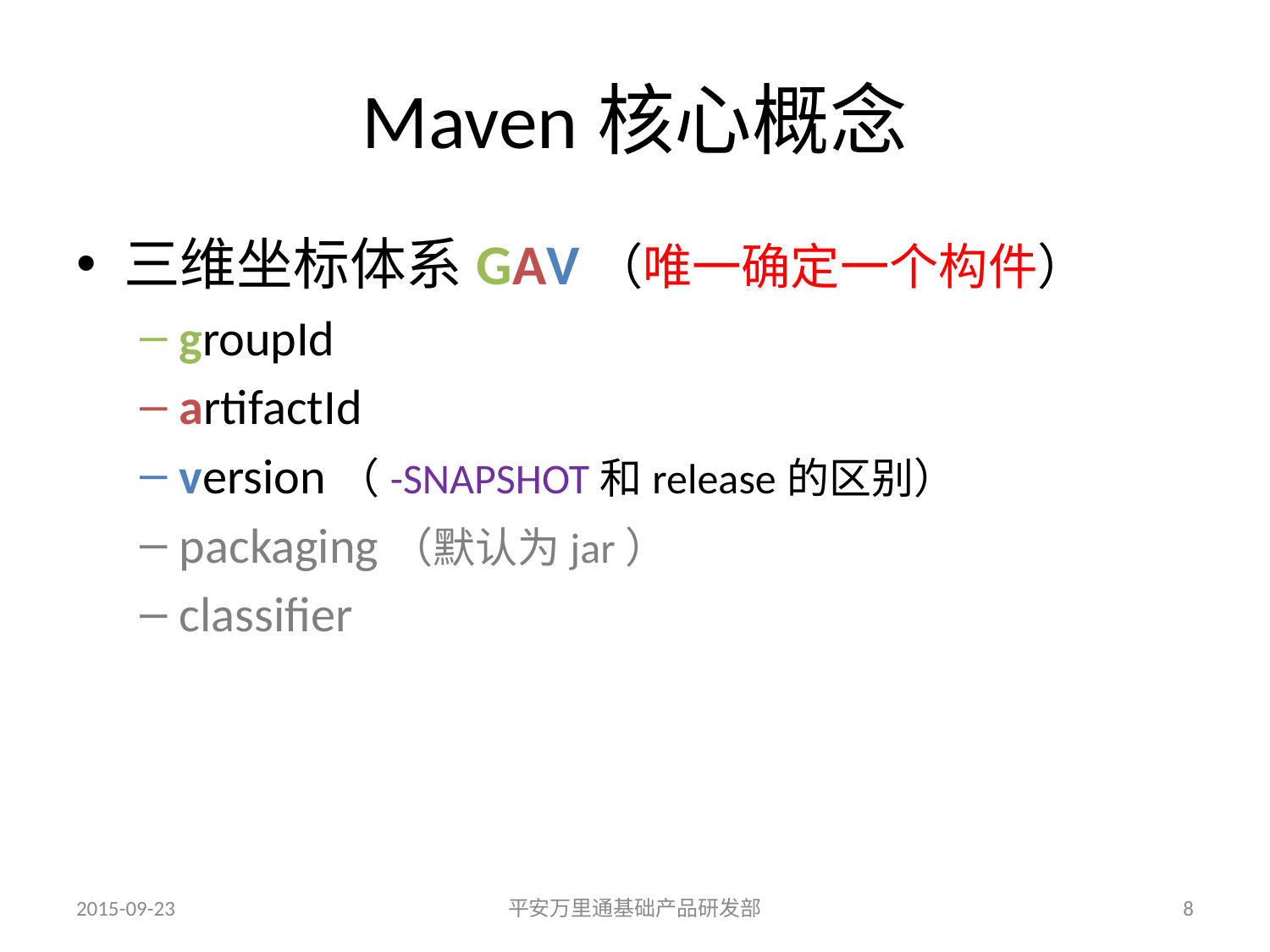

# Maven核心概念
三维坐标体系GAV（唯一确定一个构件）
groupId
artifactId
version（-SNAPSHOT和release的区别）
packaging（默认为jar）
classifier
2015-09-23
平安万里通基础产品研发部
8